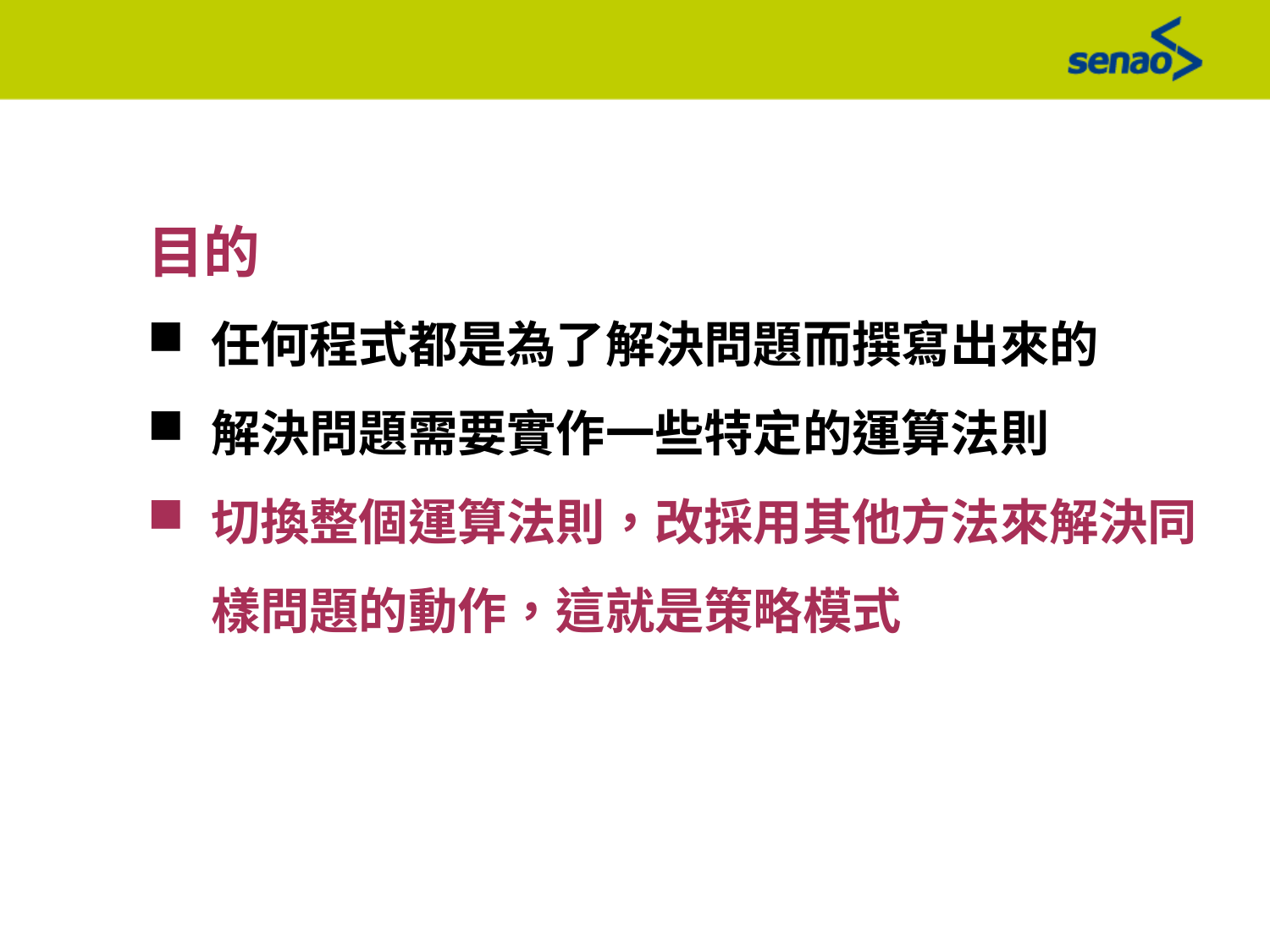

目的
任何程式都是為了解決問題而撰寫出來的
解決問題需要實作一些特定的運算法則
切換整個運算法則，改採用其他方法來解決同樣問題的動作，這就是策略模式